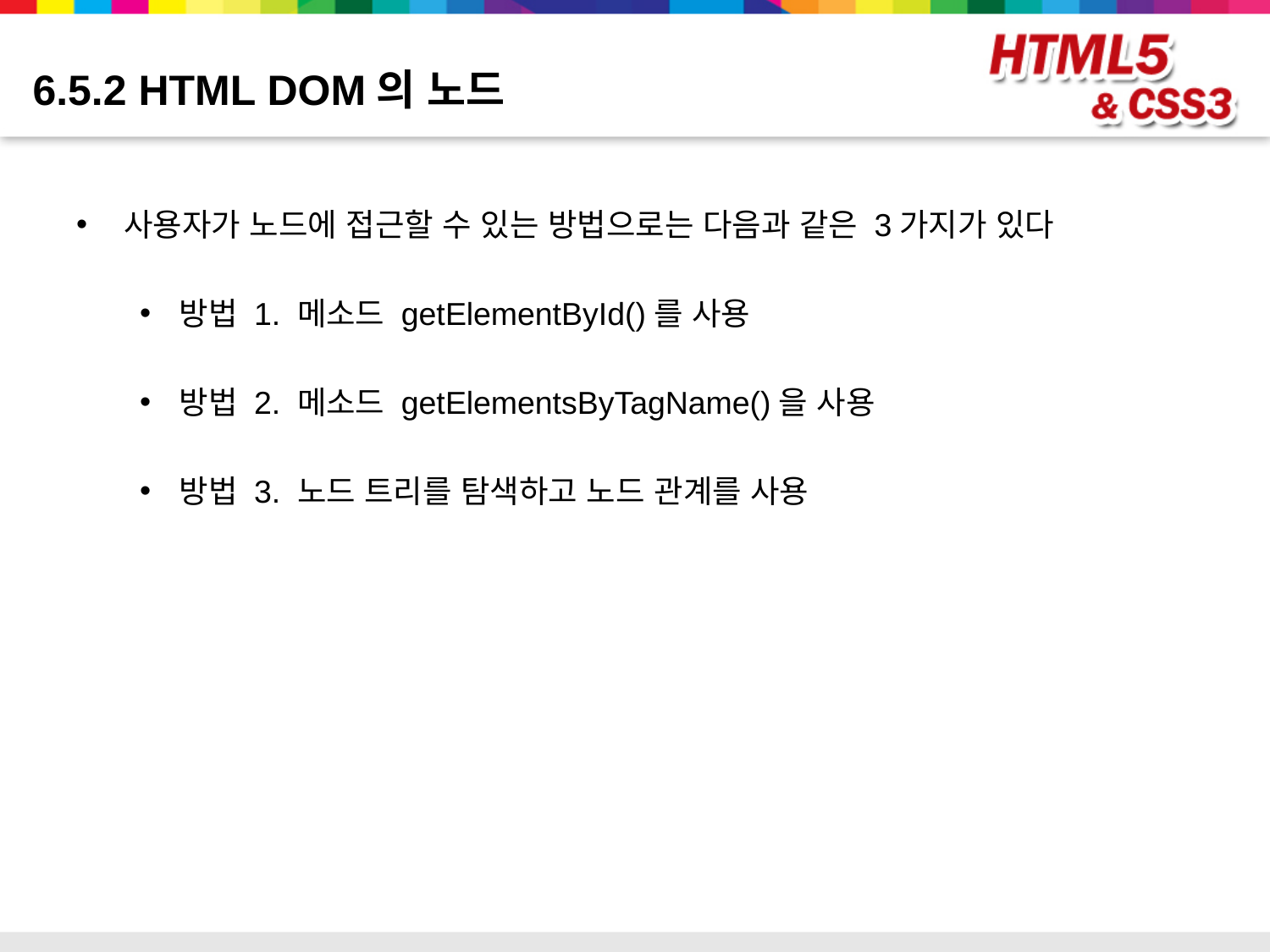

# 6.5.2 HTML DOM의 노드
사용자가 노드에 접근할 수 있는 방법으로는 다음과 같은 3가지가 있다

방법 1. 메소드 getElementById()를 사용

방법 2. 메소드 getElementsByTagName()을 사용

방법 3. 노드 트리를 탐색하고 노드 관계를 사용